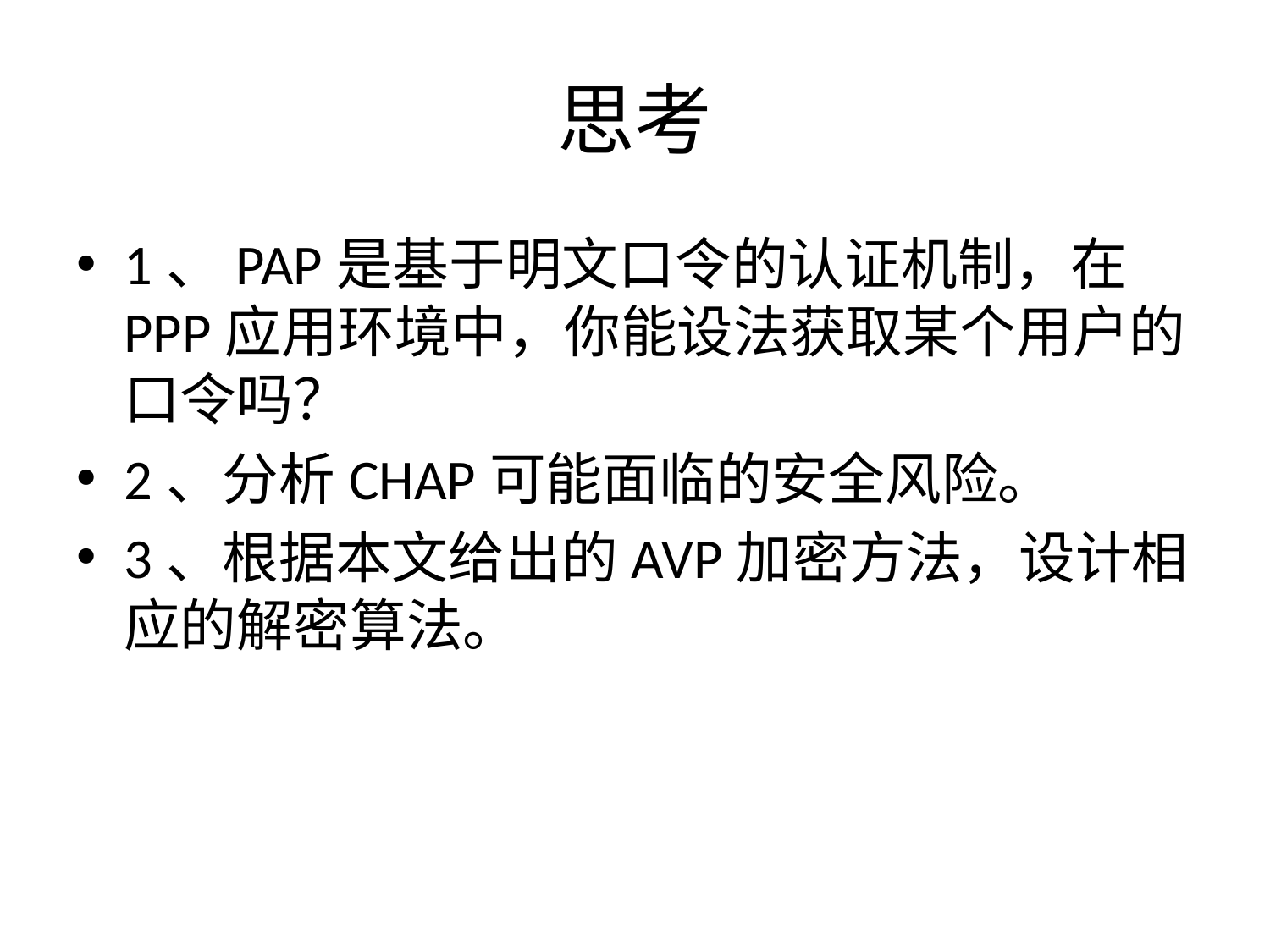

# 思考
1、PAP是基于明文口令的认证机制，在PPP应用环境中，你能设法获取某个用户的口令吗？
2、分析CHAP可能面临的安全风险。
3、根据本文给出的AVP加密方法，设计相应的解密算法。